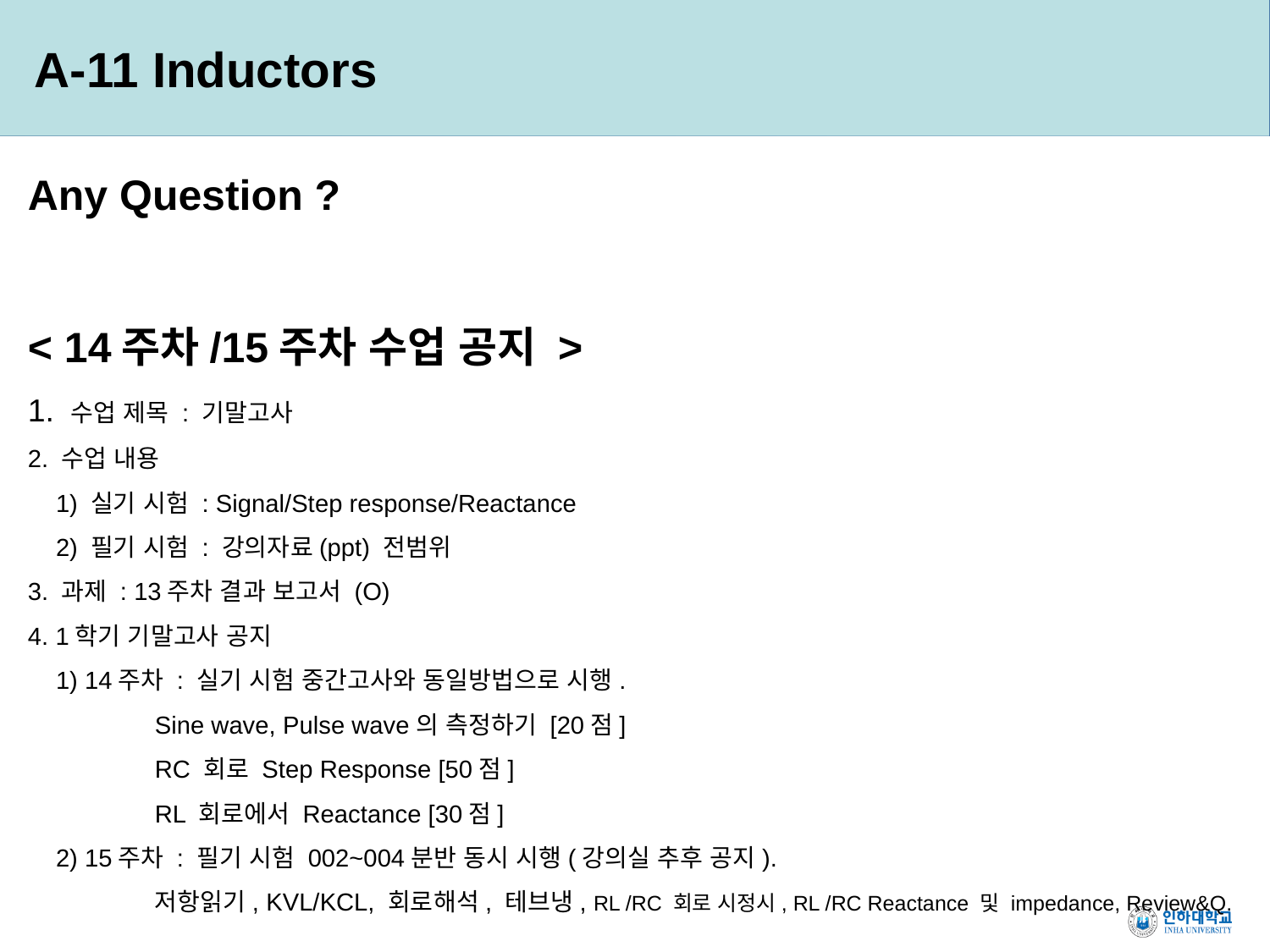

A-11 Inductors
Any Question ?

< 14주차/15주차 수업 공지 >
1. 수업 제목 : 기말고사
2. 수업 내용
    1) 실기 시험 : Signal/Step response/Reactance
    2) 필기 시험 : 강의자료(ppt) 전범위
3. 과제 : 13주차 결과 보고서 (O)
4. 1학기 기말고사 공지
    1) 14주차 : 실기 시험 중간고사와 동일방법으로 시행.
	Sine wave, Pulse wave의 측정하기 [20점]
	RC 회로 Step Response [50점]
	RL 회로에서 Reactance [30점]
    2) 15주차 : 필기 시험 002~004분반 동시 시행(강의실 추후 공지).
	저항읽기, KVL/KCL, 회로해석, 테브냉, RL /RC 회로 시정시, RL /RC Reactance 및 impedance, Review&Q.